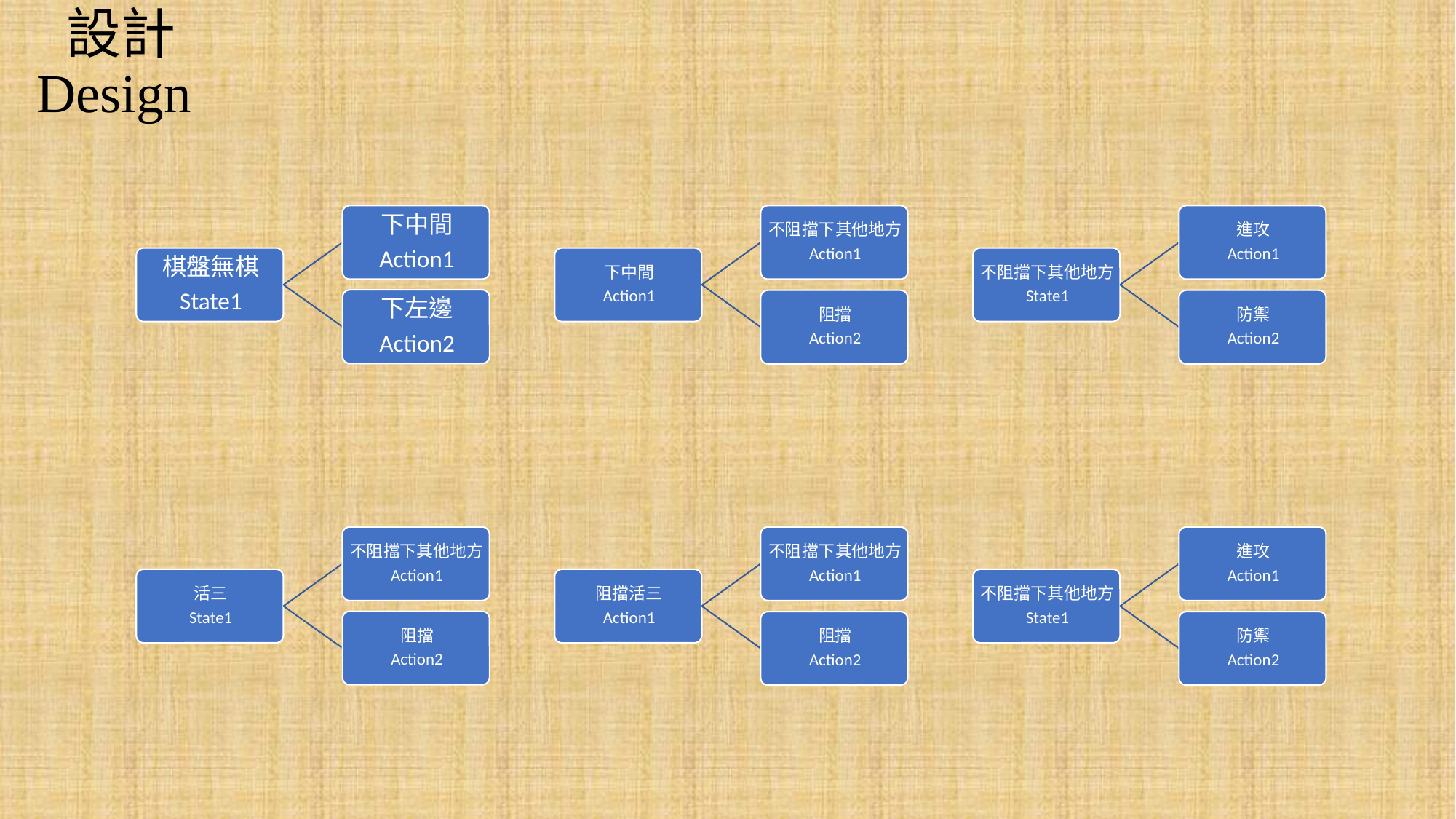

# 設計 Design
棋盤無棋
State1

下中間
Action1

下左邊
Action2
下中間
Action1

不阻擋下其他地方
Action1

阻擋
Action2
不阻擋下其他地方
State1

進攻
Action1

防禦
Action2
活三
State1

不阻擋下其他地方
Action1

阻擋
Action2
阻擋活三
Action1

不阻擋下其他地方
Action1

阻擋
Action2
不阻擋下其他地方
State1

進攻
Action1

防禦
Action2